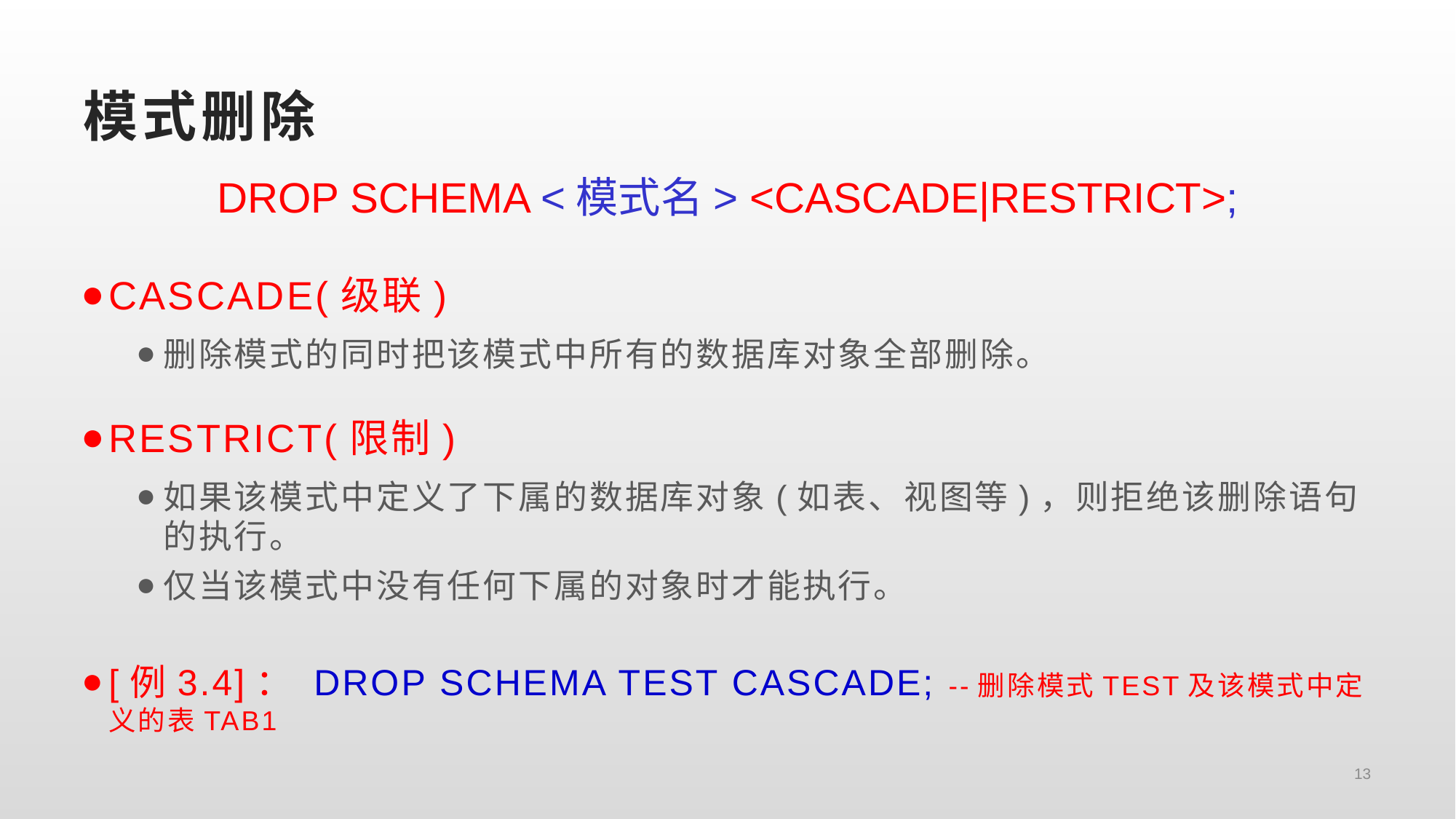

# 模式删除
DROP SCHEMA <模式名> <CASCADE|RESTRICT>;
CASCADE(级联)
删除模式的同时把该模式中所有的数据库对象全部删除。

RESTRICT(限制)
如果该模式中定义了下属的数据库对象(如表、视图等)，则拒绝该删除语句的执行。
仅当该模式中没有任何下属的对象时才能执行。

[例3.4]： DROP SCHEMA TEST CASCADE; --删除模式TEST及该模式中定义的表TAB1
13